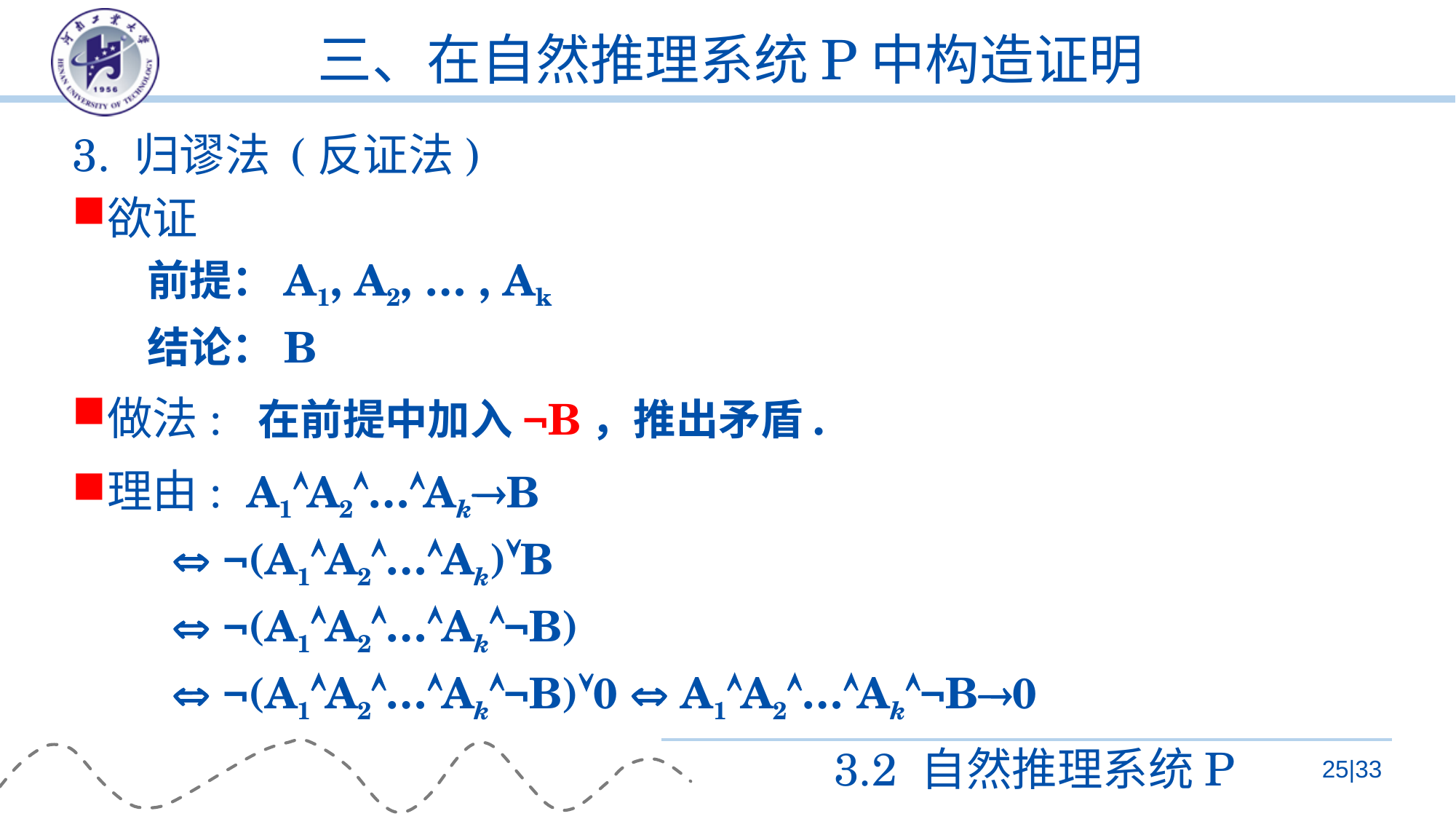

# 三、在自然推理系统P中构造证明
3. 归谬法 (反证法)
欲证
    前提：A1, A2, … , Ak
    结论：B
做法:  在前提中加入¬B，推出矛盾.
理由:  A1∧A2∧…∧Ak→B
      ⇔ ¬(A1∧A2∧…∧Ak)∨B
      ⇔ ¬(A1∧A2∧…∧Ak∧¬B)
      ⇔ ¬(A1∧A2∧…∧Ak∧¬B)∨0 ⇔ A1∧A2∧…∧Ak∧¬B→0
3.2 自然推理系统P
25|33